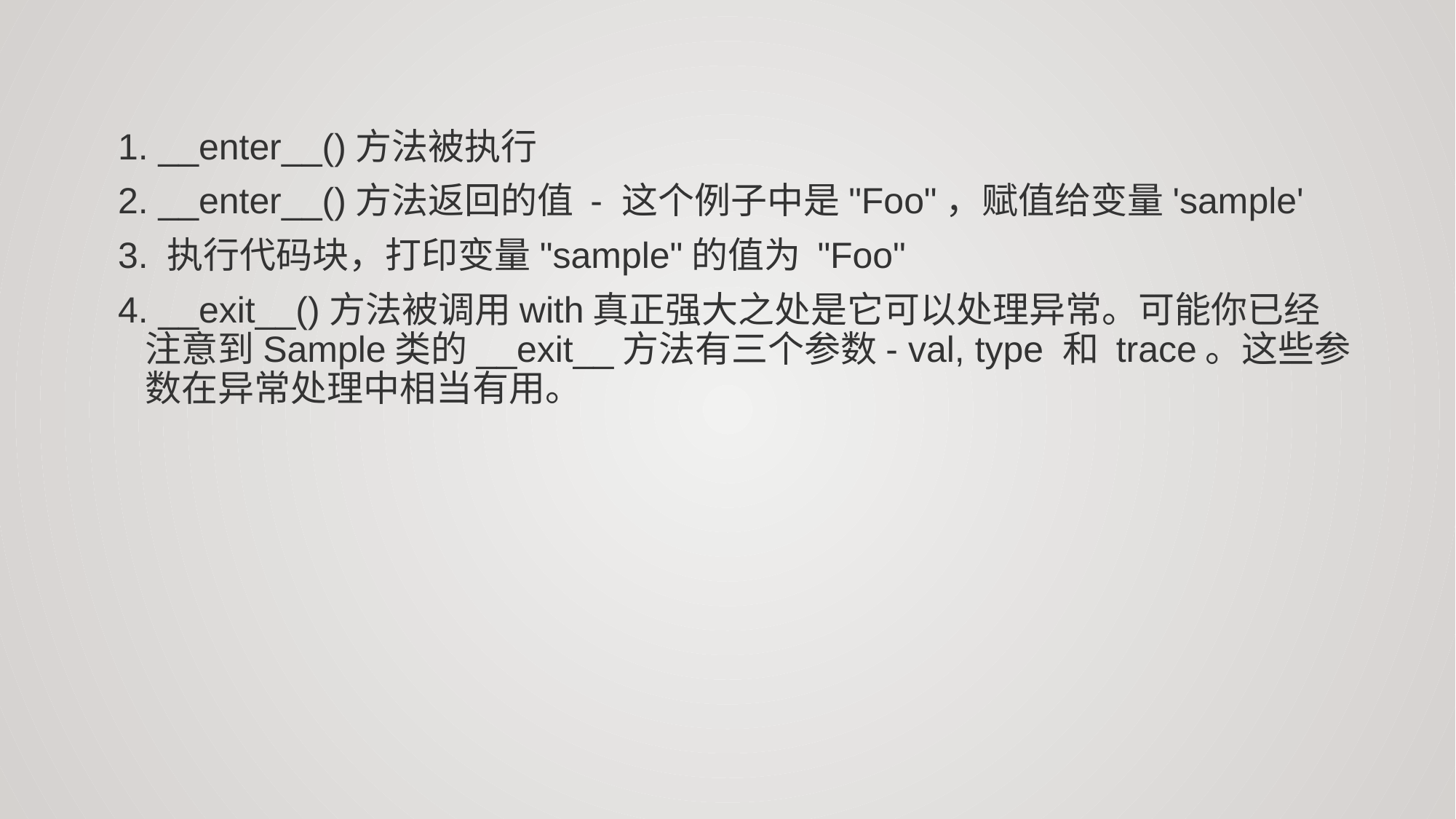

1. __enter__()方法被执行
2. __enter__()方法返回的值 - 这个例子中是"Foo"，赋值给变量'sample'
3. 执行代码块，打印变量"sample"的值为 "Foo"
4. __exit__()方法被调用with真正强大之处是它可以处理异常。可能你已经注意到Sample类的__exit__方法有三个参数- val, type 和 trace。这些参数在异常处理中相当有用。